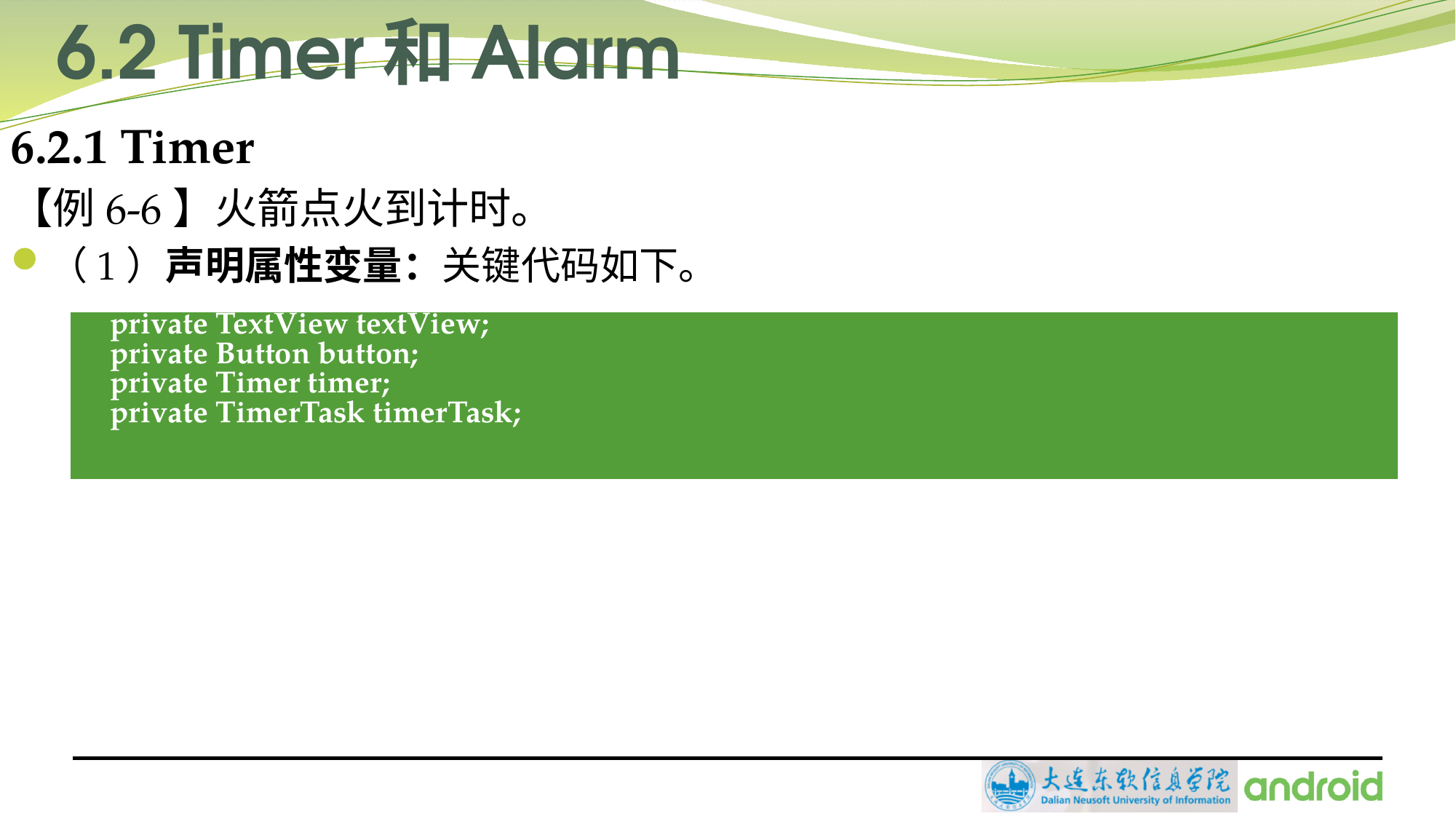

# 6.2 Timer和Alarm
6.2.1 Timer
【例6-6】火箭点火到计时。
（1）声明属性变量：关键代码如下。

| private TextView textView; private Button button; private Timer timer; private TimerTask timerTask; |
| --- |